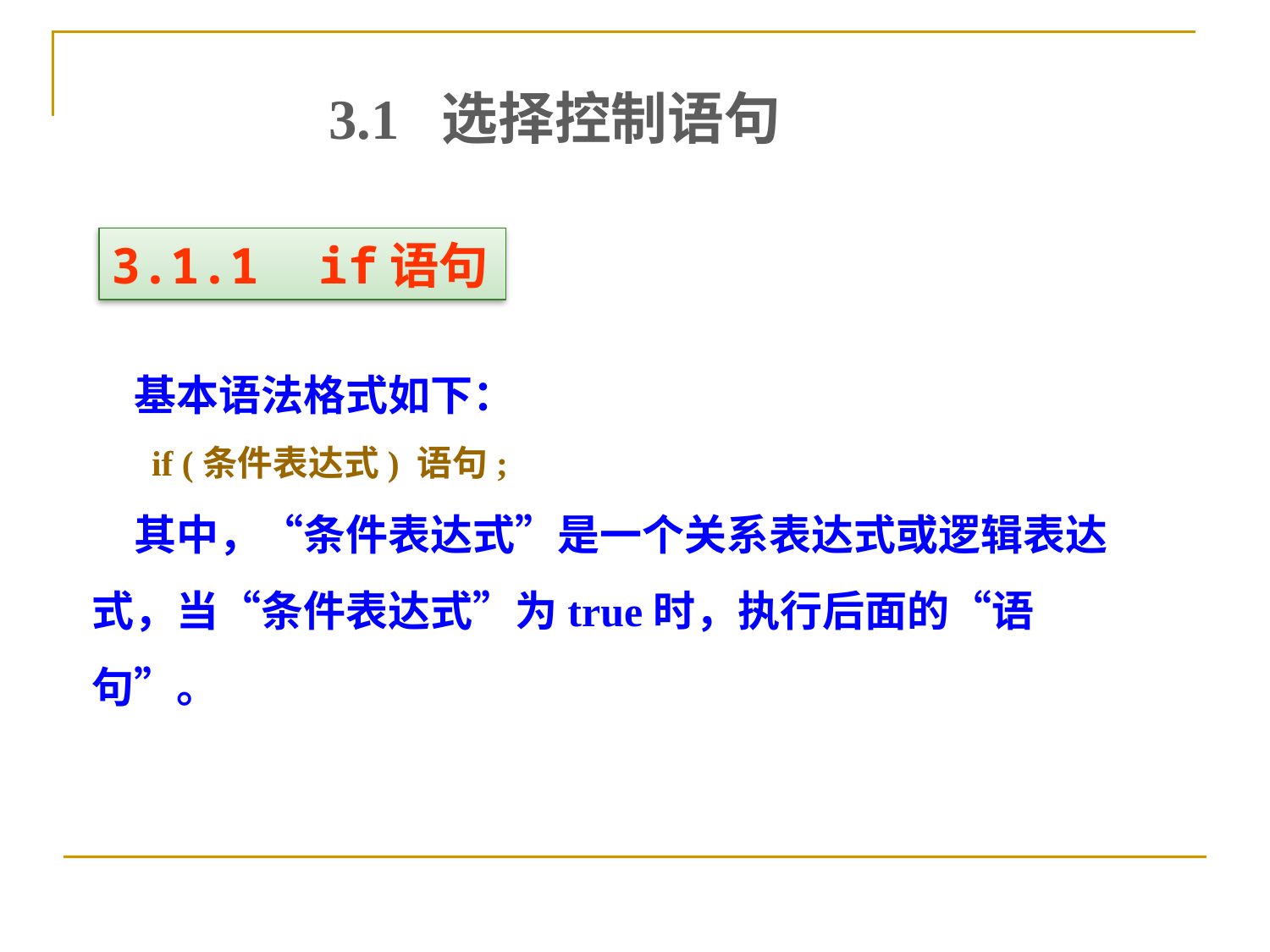

3.1  选择控制语句
3.1.1  if语句
　基本语法格式如下：
　  if (条件表达式) 语句;
　其中，“条件表达式”是一个关系表达式或逻辑表达式，当“条件表达式”为true时，执行后面的“语句”。